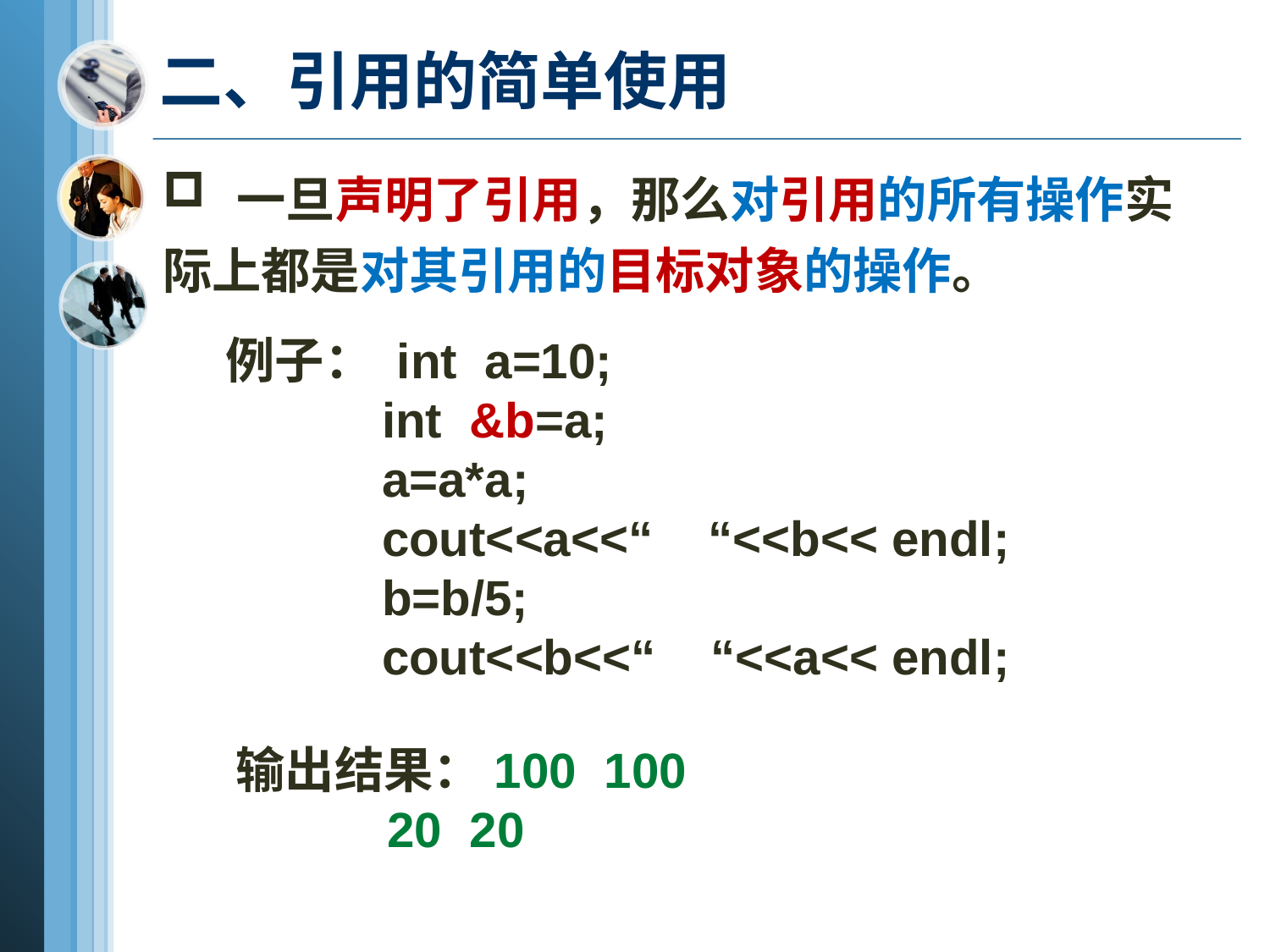

# 二、引用的简单使用
 一旦声明了引用，那么对引用的所有操作实
际上都是对其引用的目标对象的操作。

 例子： int  a=10;
             int  &b=a;
             a=a*a;
             cout<<a<<“    “<<b<< endl;
             b=b/5;
             cout<<b<<“    “<<a<< endl;
输出结果：100  100
           20  20